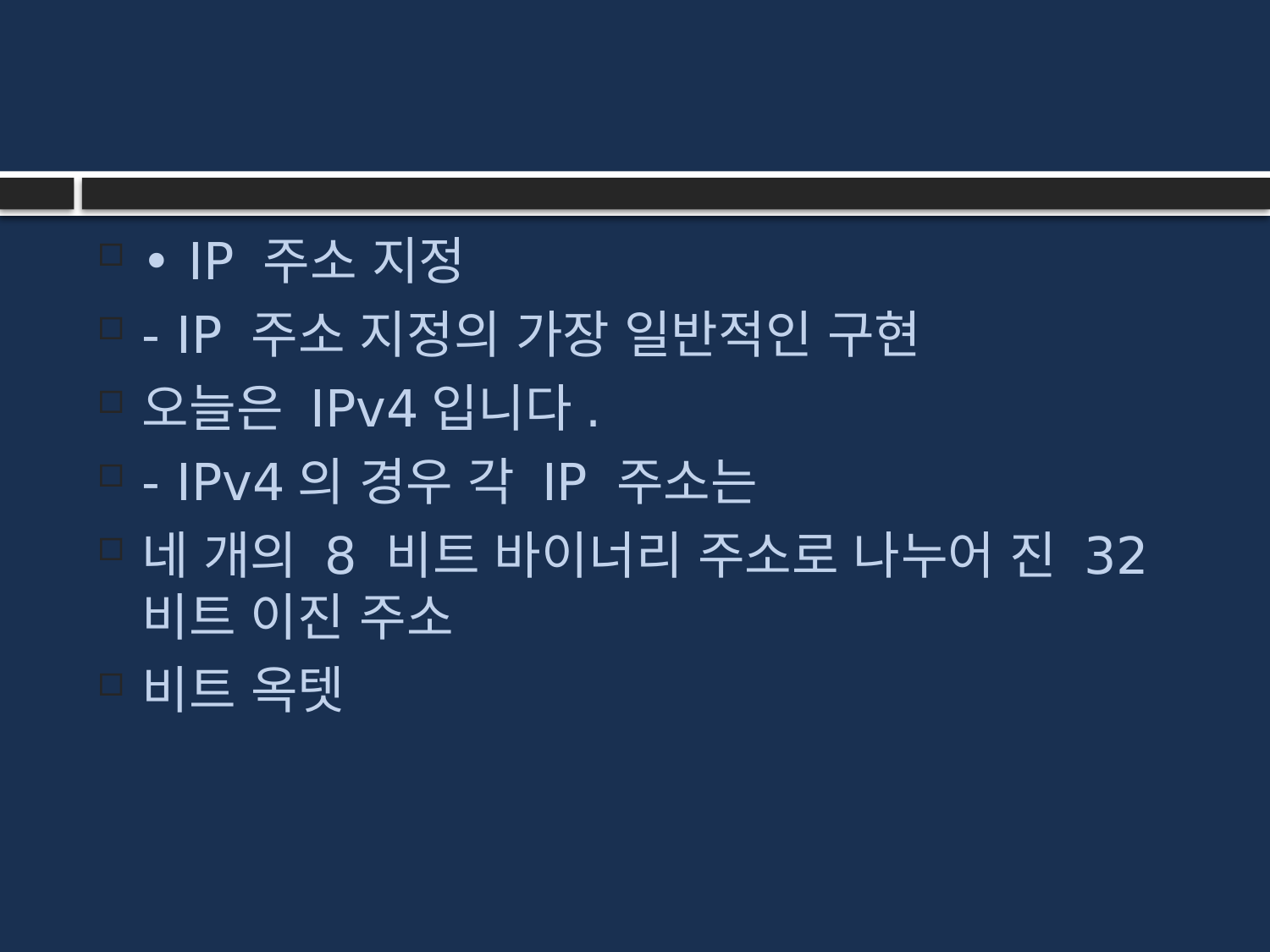

#
• IP 주소 지정
- IP 주소 지정의 가장 일반적인 구현
오늘은 IPv4입니다.
- IPv4의 경우 각 IP 주소는
네 개의 8 비트 바이너리 주소로 나누어 진 32 비트 이진 주소
비트 옥텟